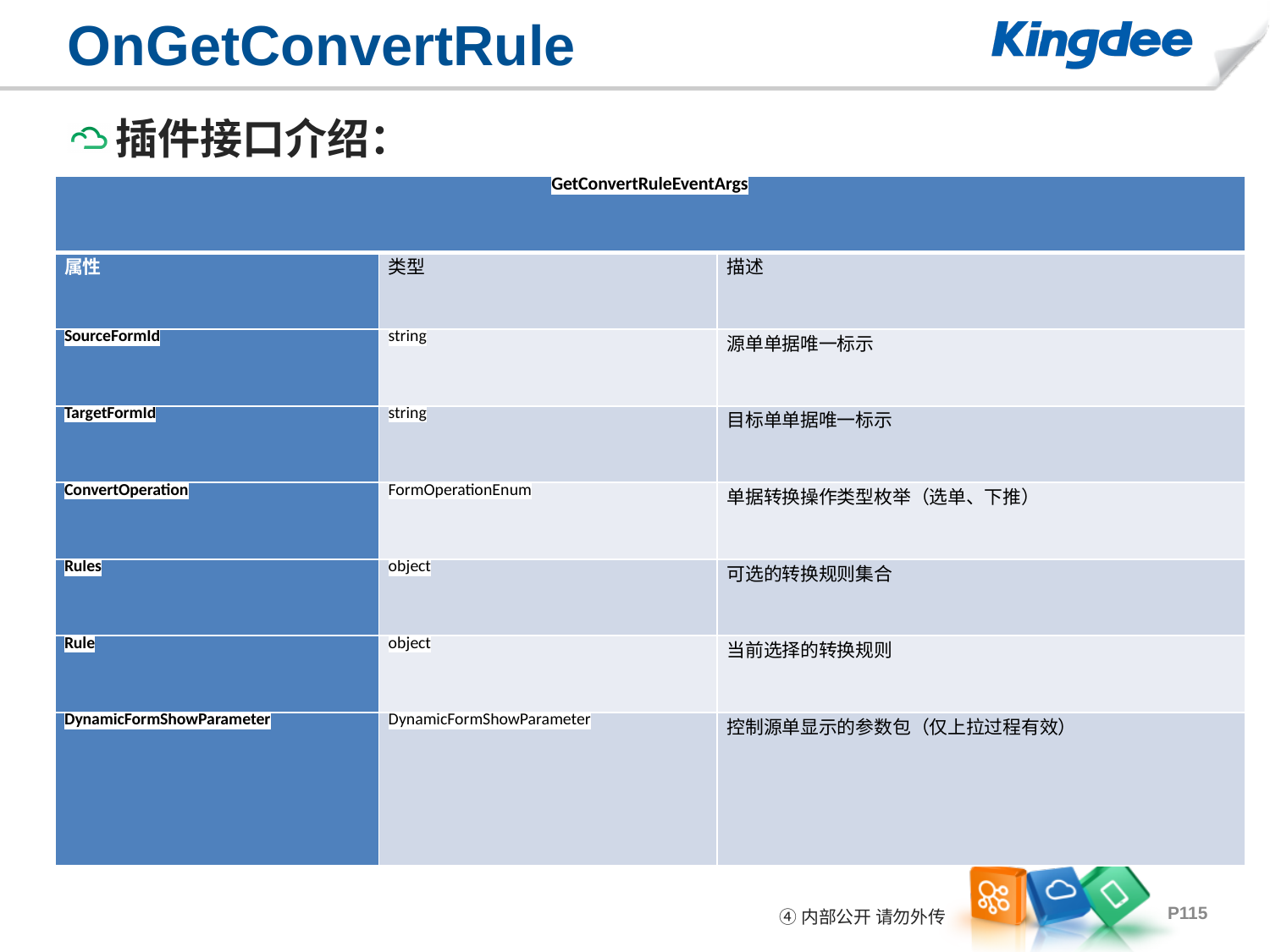

# OnGetConvertRule
插件接口介绍：

| GetConvertRuleEventArgs |  |  |
| --- | --- | --- |
| 属性 | 类型 | 描述 |
| SourceFormId | string | 源单单据唯一标示 |
| TargetFormId | string | 目标单单据唯一标示 |
| ConvertOperation | FormOperationEnum | 单据转换操作类型枚举（选单、下推） |
| Rules | object | 可选的转换规则集合 |
| Rule | object | 当前选择的转换规则 |
| DynamicFormShowParameter | DynamicFormShowParameter | 控制源单显示的参数包（仅上拉过程有效） |